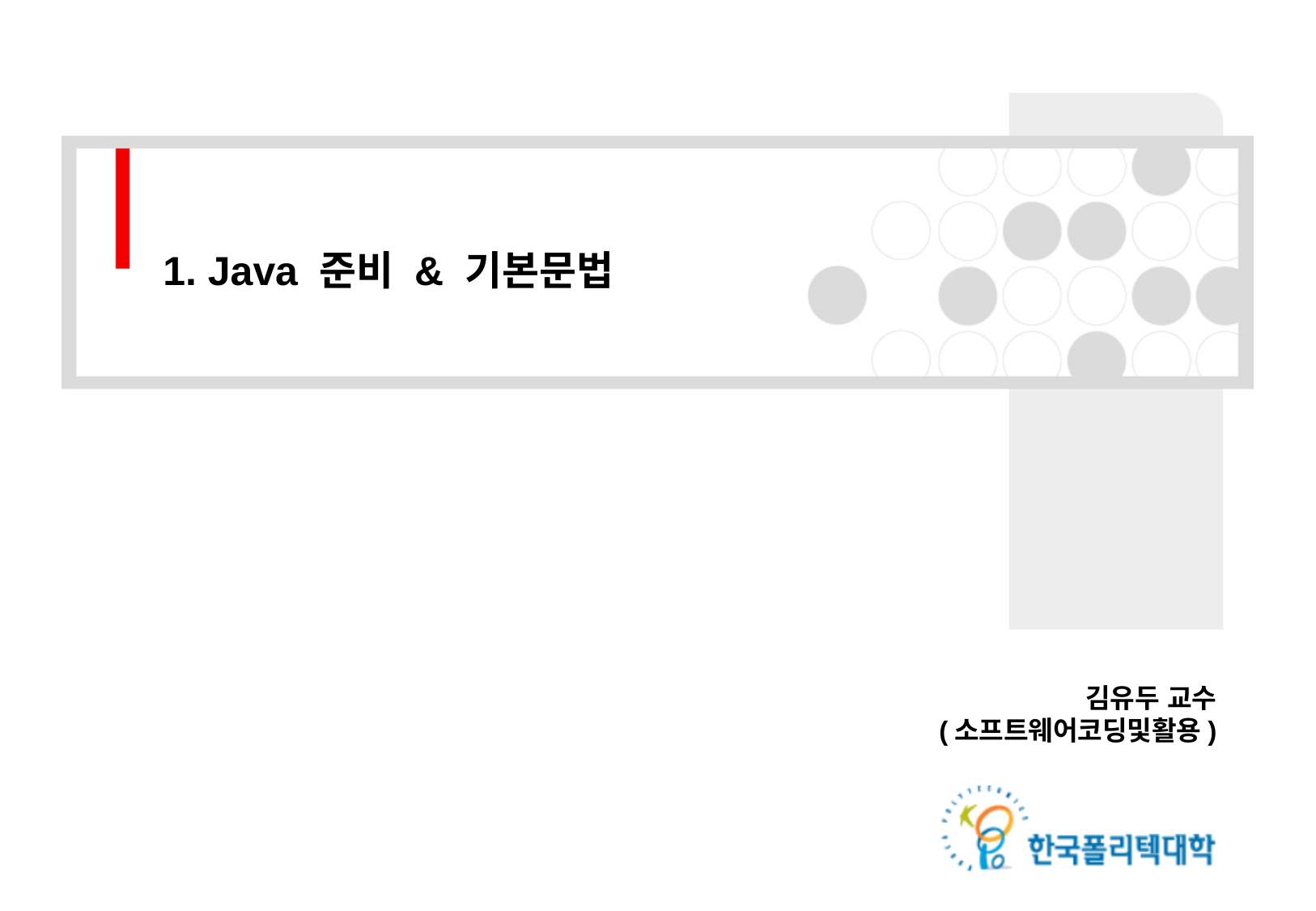

1. Java 준비 & 기본문법
김유두 교수
(소프트웨어코딩및활용)